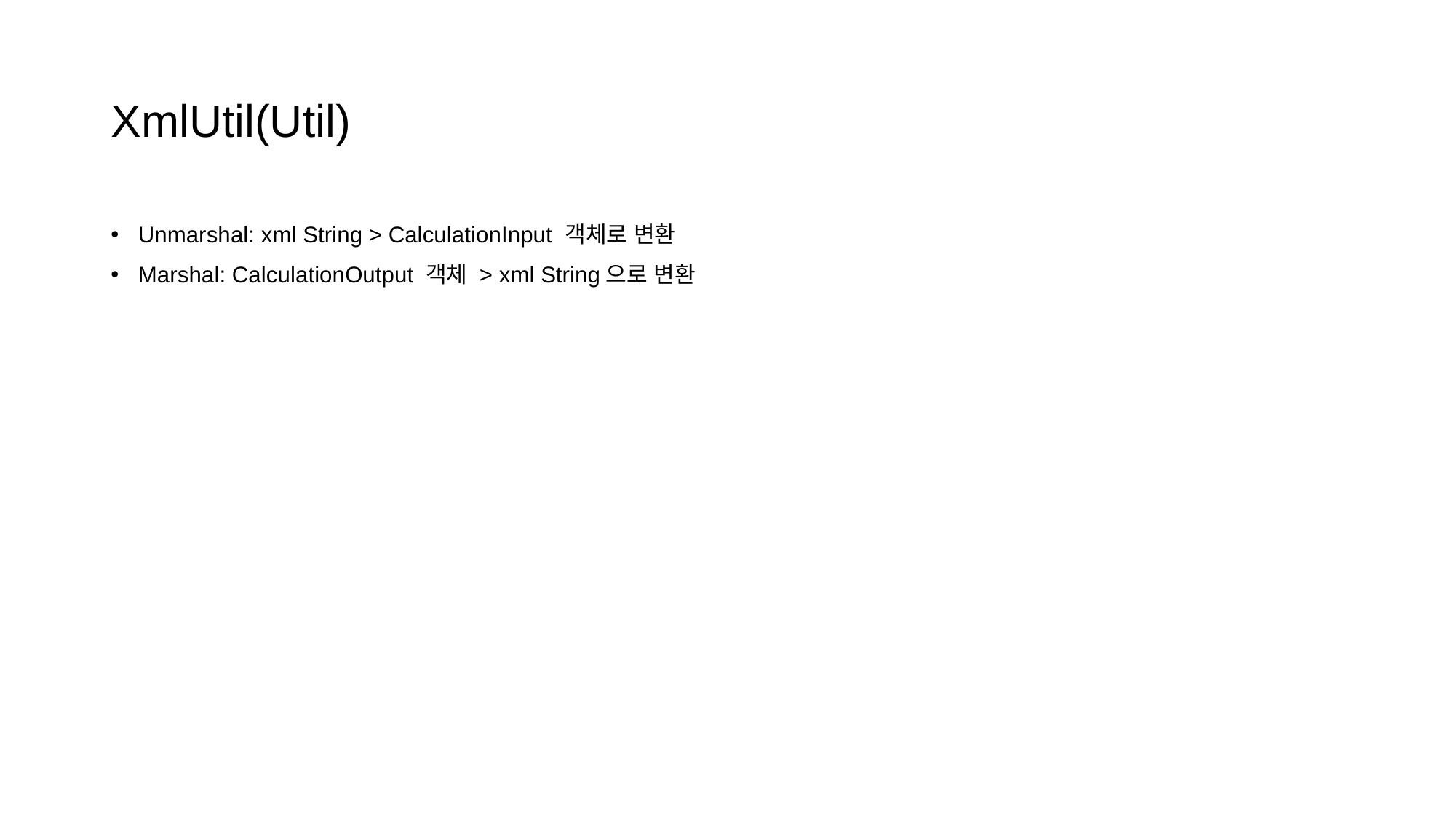

# XmlUtil(Util)
Unmarshal: xml String > CalculationInput 객체로 변환
Marshal: CalculationOutput 객체 > xml String으로 변환